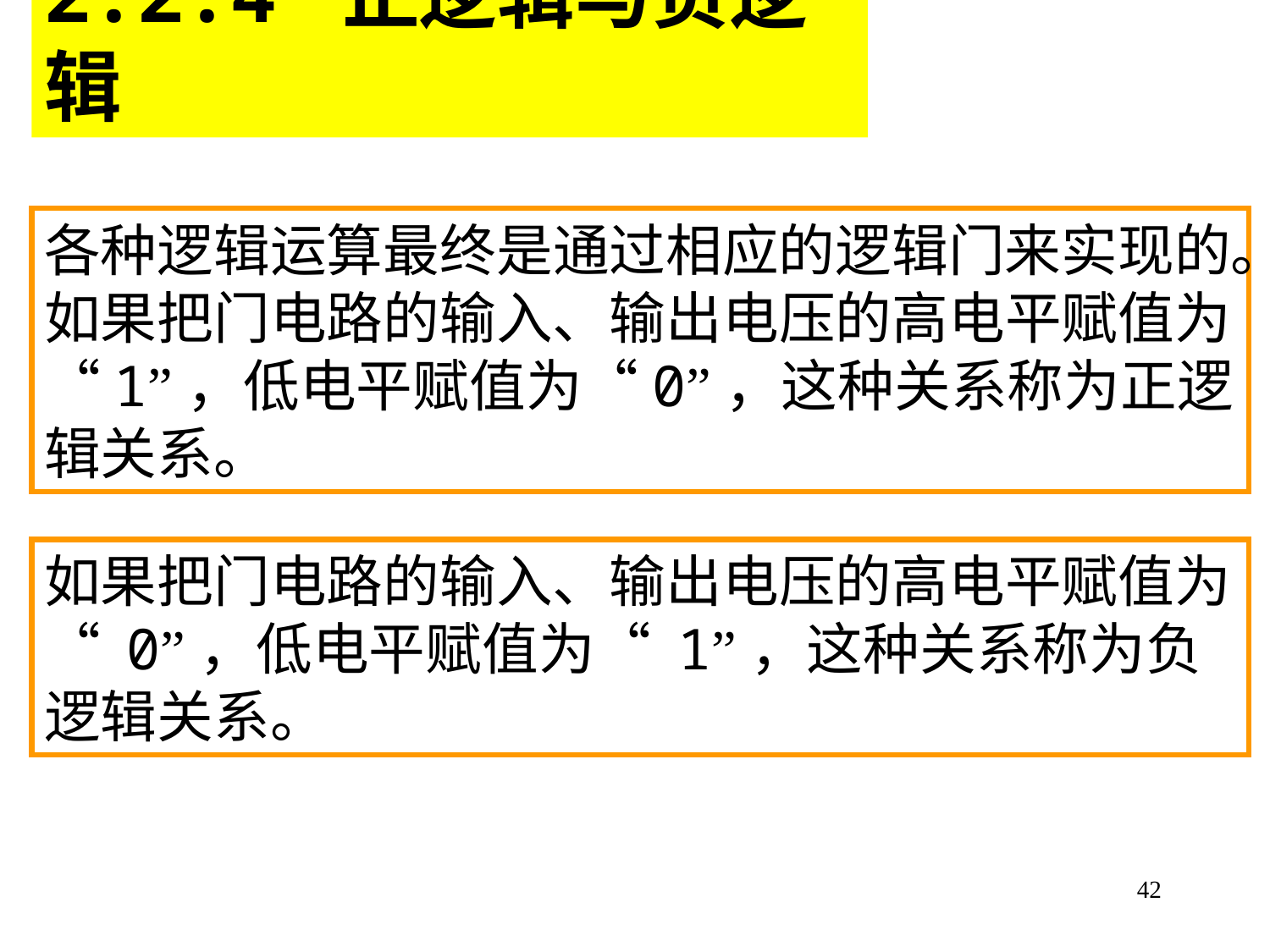

2.2.4 正逻辑与负逻辑
各种逻辑运算最终是通过相应的逻辑门来实现的。如果把门电路的输入、输出电压的高电平赋值为“1”，低电平赋值为“0”，这种关系称为正逻辑关系。
如果把门电路的输入、输出电压的高电平赋值为“ 0”，低电平赋值为“ 1”，这种关系称为负逻辑关系。
42